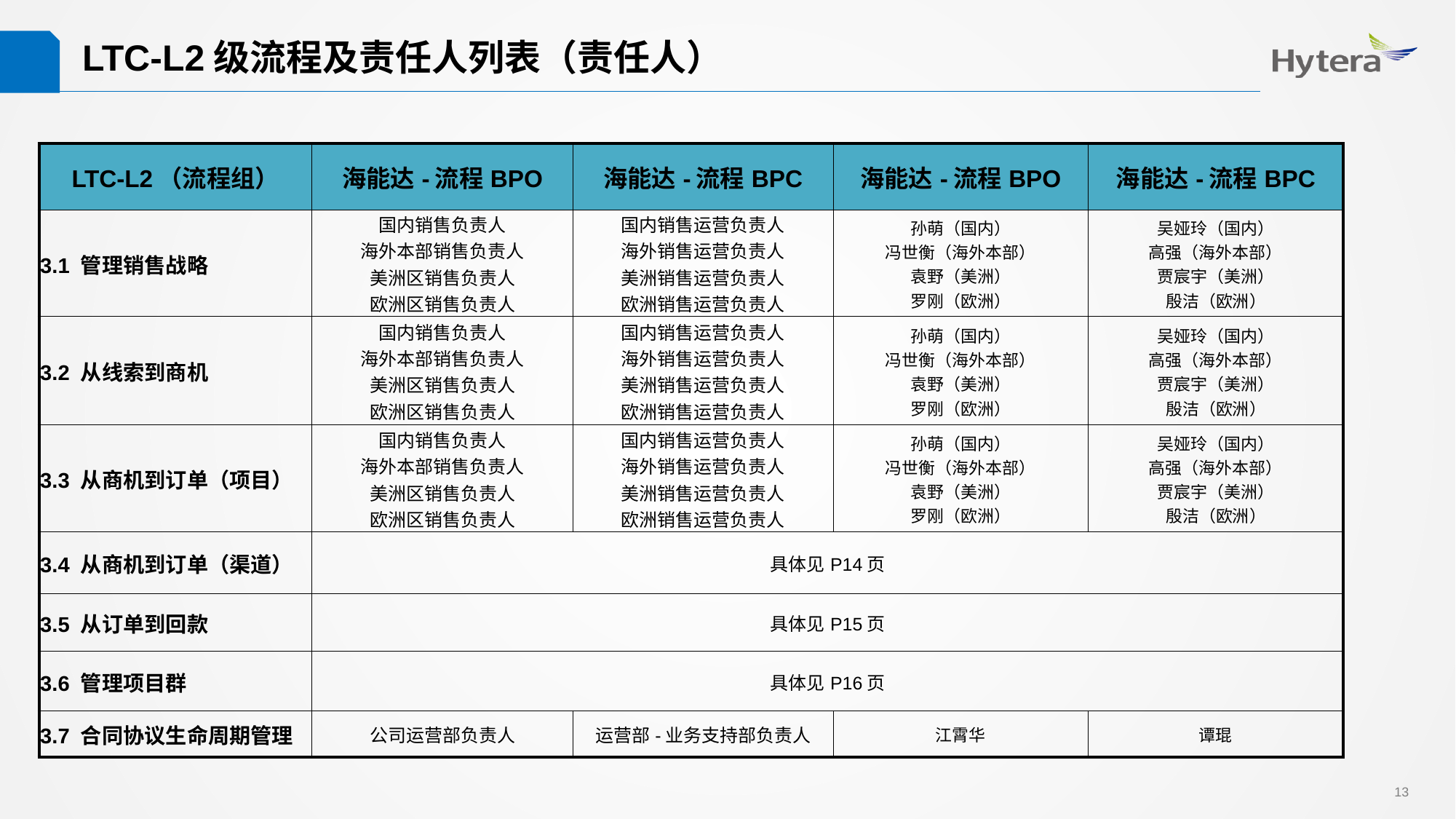

LTC-L2级流程及责任人列表（责任人）
| LTC-L2（流程组） | 海能达-流程BPO | 海能达-流程BPC | 海能达-流程BPO | 海能达-流程BPC |
| --- | --- | --- | --- | --- |
| 3.1 管理销售战略 | 国内销售负责人 海外本部销售负责人 美洲区销售负责人 欧洲区销售负责人 | 国内销售运营负责人 海外销售运营负责人 美洲销售运营负责人 欧洲销售运营负责人 | 孙萌（国内） 冯世衡（海外本部） 袁野（美洲） 罗刚（欧洲） | 吴娅玲（国内） 高强（海外本部） 贾宸宇（美洲） 殷洁（欧洲） |
| 3.2 从线索到商机 | 国内销售负责人 海外本部销售负责人 美洲区销售负责人 欧洲区销售负责人 | 国内销售运营负责人 海外销售运营负责人 美洲销售运营负责人 欧洲销售运营负责人 | 孙萌（国内） 冯世衡（海外本部） 袁野（美洲） 罗刚（欧洲） | 吴娅玲（国内） 高强（海外本部） 贾宸宇（美洲） 殷洁（欧洲） |
| 3.3 从商机到订单（项目） | 国内销售负责人 海外本部销售负责人 美洲区销售负责人 欧洲区销售负责人 | 国内销售运营负责人 海外销售运营负责人 美洲销售运营负责人 欧洲销售运营负责人 | 孙萌（国内） 冯世衡（海外本部） 袁野（美洲） 罗刚（欧洲） | 吴娅玲（国内） 高强（海外本部） 贾宸宇（美洲） 殷洁（欧洲） |
| 3.4 从商机到订单（渠道） | 具体见P14页 |  |  |  |
| 3.5 从订单到回款 | 具体见P15页 |  |  |  |
| 3.6 管理项目群 | 具体见P16页 |  |  |  |
| 3.7 合同协议生命周期管理 | 公司运营部负责人 | 运营部-业务支持部负责人 | 江霄华 | 谭琨 |